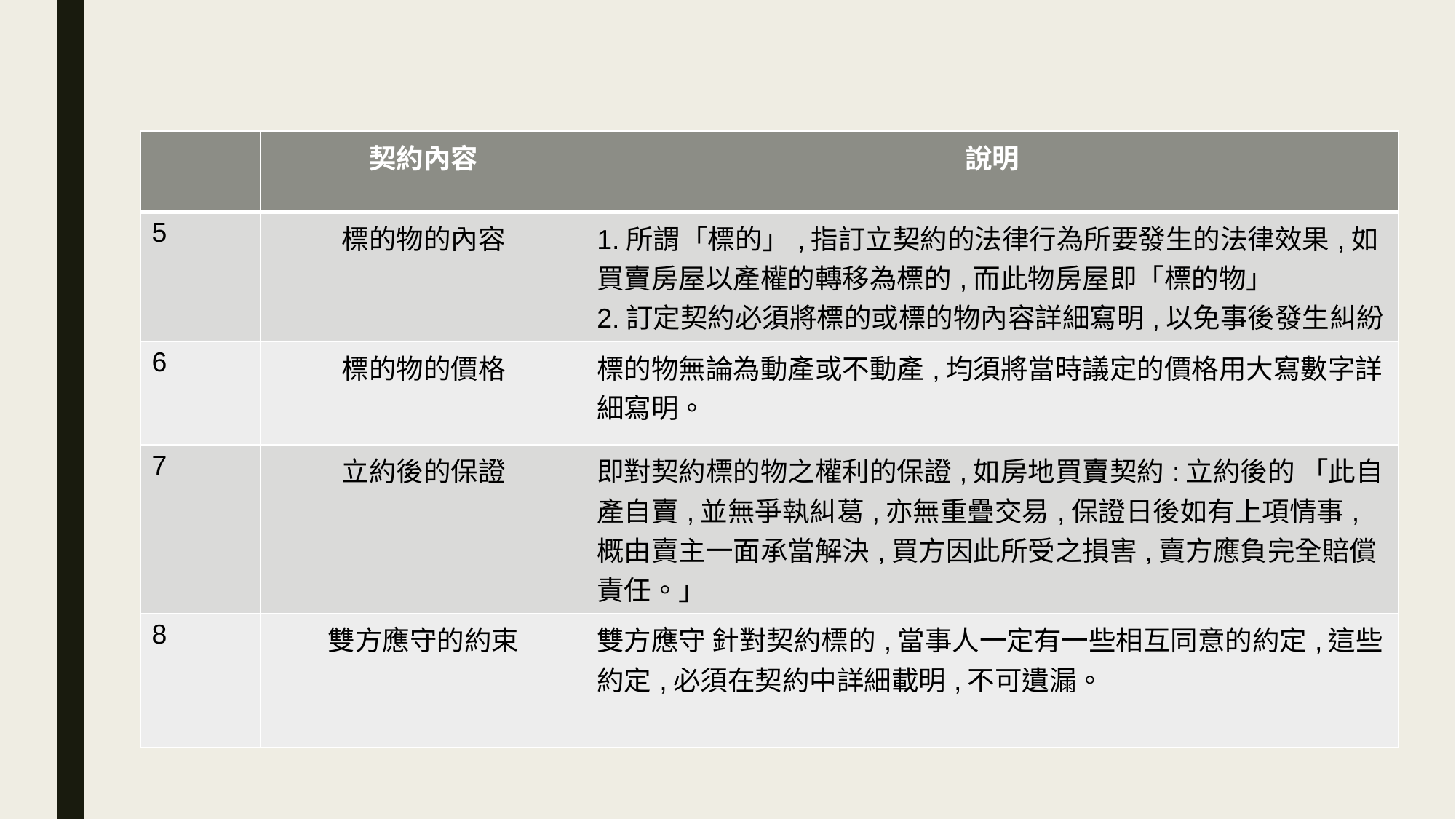

|  | 契約內容 | 說明 |
| --- | --- | --- |
| 5 | 標的物的內容 | 1.所謂「標的」,指訂立契約的法律行為所要發生的法律效果,如買賣房屋以產權的轉移為標的,而此物房屋即「標的物」 2.訂定契約必須將標的或標的物內容詳細寫明,以免事後發生糾紛 |
| 6 | 標的物的價格 | 標的物無論為動產或不動產,均須將當時議定的價格用大寫數字詳細寫明。 |
| 7 | 立約後的保證 | 即對契約標的物之權利的保證,如房地買賣契約:立約後的 「此自產自賣,並無爭執糾葛,亦無重疊交易,保證日後如有上項情事,概由賣主一面承當解決,買方因此所受之損害,賣方應負完全賠償責任。」 |
| 8 | 雙方應守的約束 | 雙方應守 針對契約標的,當事人一定有一些相互同意的約定,這些約定,必須在契約中詳細載明,不可遺漏。 |